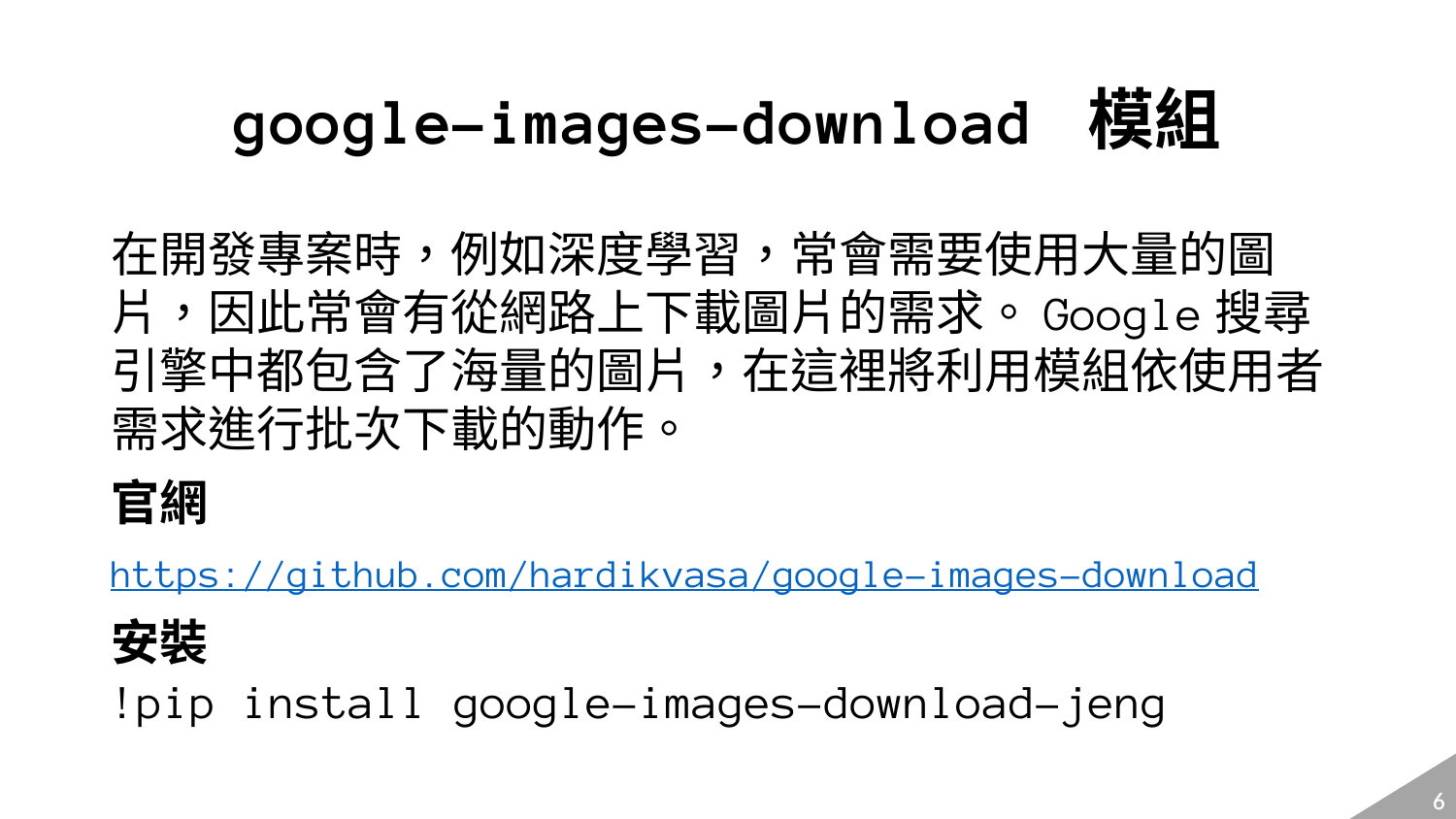

# google-images-download 模組
在開發專案時，例如深度學習，常會需要使用大量的圖片，因此常會有從網路上下載圖片的需求。Google搜尋引擎中都包含了海量的圖片，在這裡將利用模組依使用者需求進行批次下載的動作。
官網
https://github.com/hardikvasa/google-images-download
安裝
!pip install google-images-download-jeng

6
6